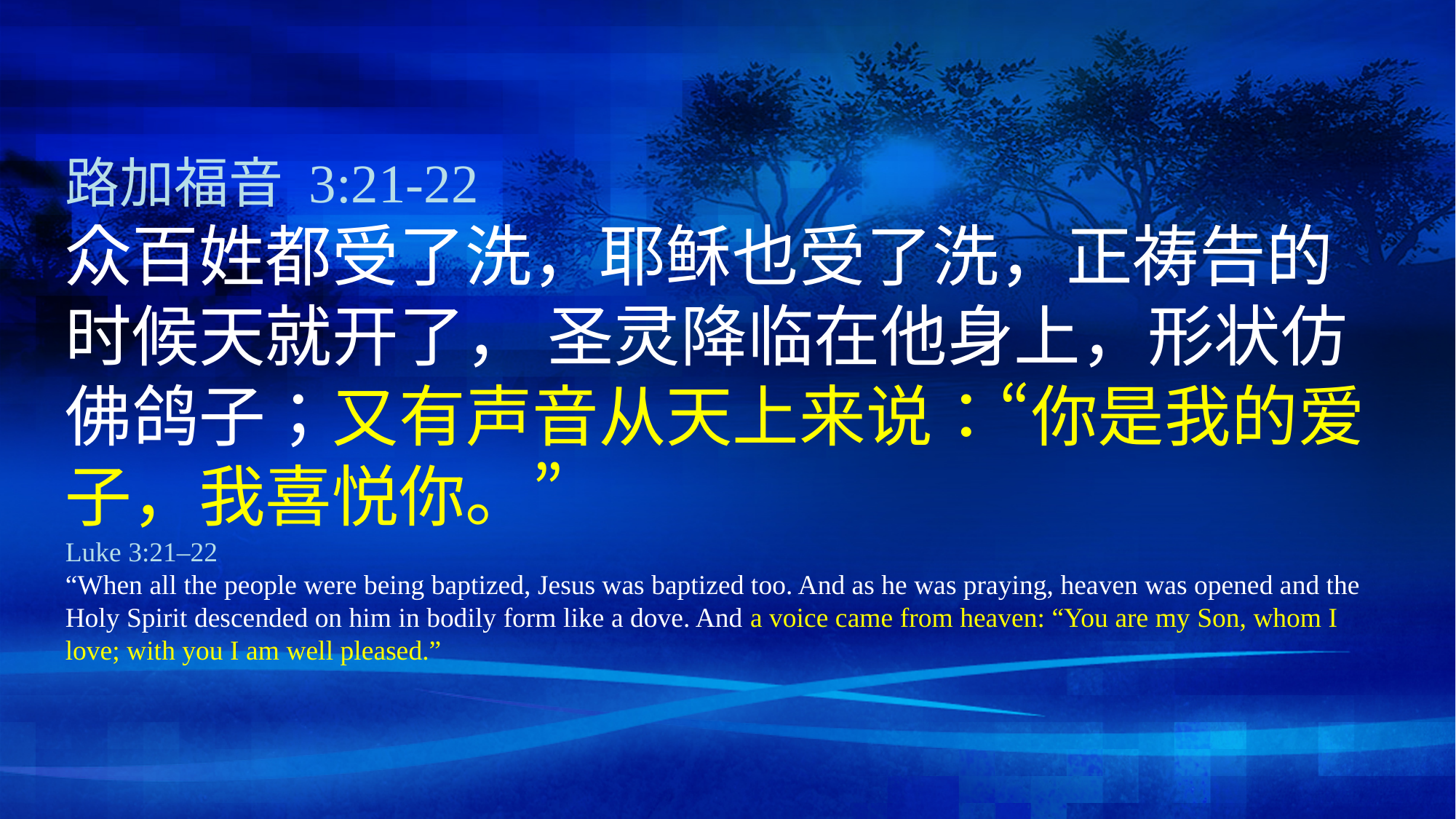

路加福音 3:21-22
众百姓都受了洗，耶稣也受了洗，正祷告的时候天就开了， 圣灵降临在他身上，形状仿佛鸽子；又有声音从天上来说：“你是我的爱子，我喜悦你。”
Luke 3:21–22
“When all the people were being baptized, Jesus was baptized too. And as he was praying, heaven was opened and the Holy Spirit descended on him in bodily form like a dove. And a voice came from heaven: “You are my Son, whom I love; with you I am well pleased.”